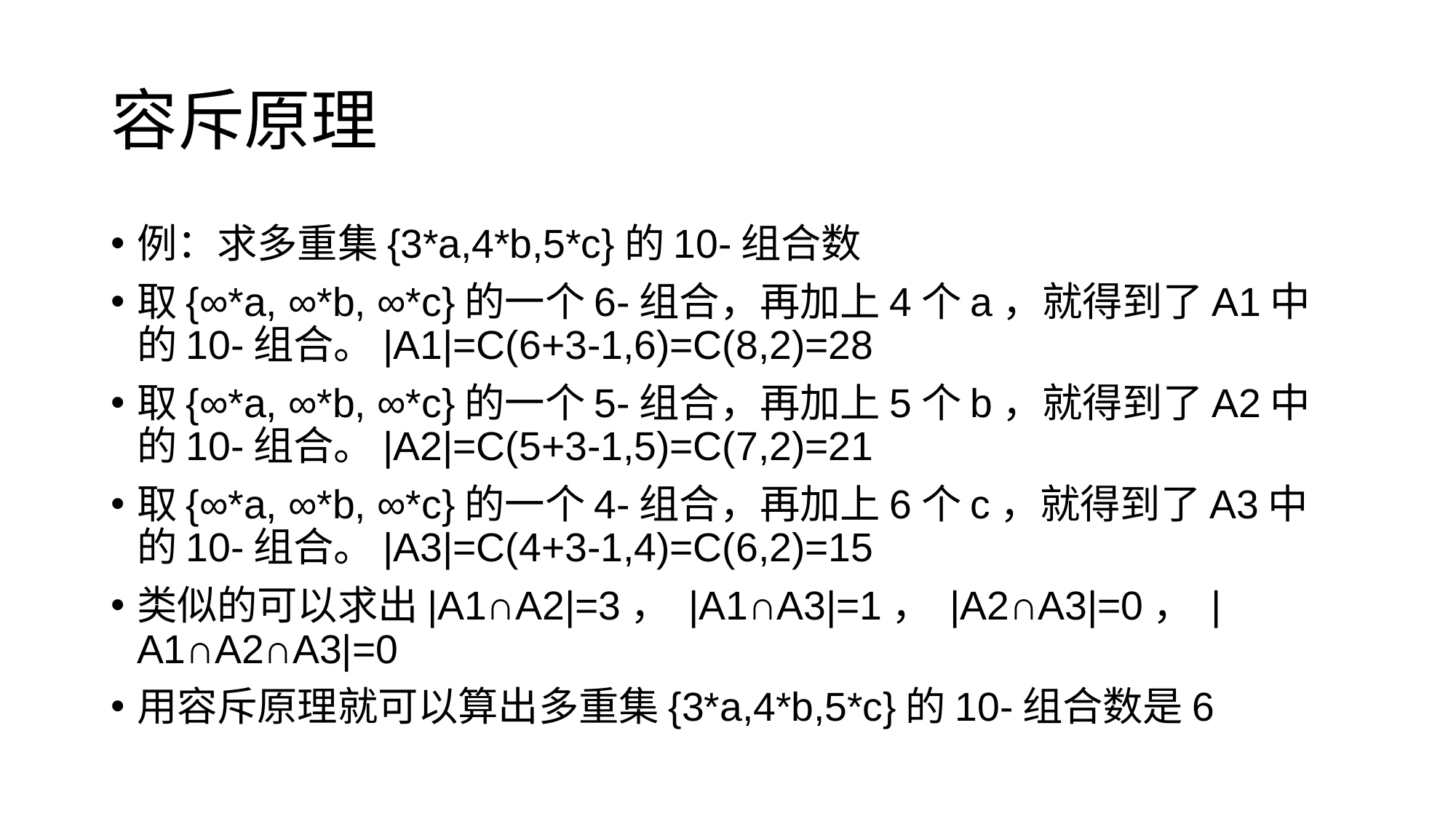

# 容斥原理
例：求多重集{3*a,4*b,5*c}的10-组合数
取{∞*a, ∞*b, ∞*c}的一个6-组合，再加上4个a，就得到了A1中的10-组合。|A1|=C(6+3-1,6)=C(8,2)=28
取{∞*a, ∞*b, ∞*c}的一个5-组合，再加上5个b，就得到了A2中的10-组合。|A2|=C(5+3-1,5)=C(7,2)=21
取{∞*a, ∞*b, ∞*c}的一个4-组合，再加上6个c，就得到了A3中的10-组合。|A3|=C(4+3-1,4)=C(6,2)=15
类似的可以求出|A1∩A2|=3， |A1∩A3|=1， |A2∩A3|=0， |A1∩A2∩A3|=0
用容斥原理就可以算出多重集{3*a,4*b,5*c}的10-组合数是6